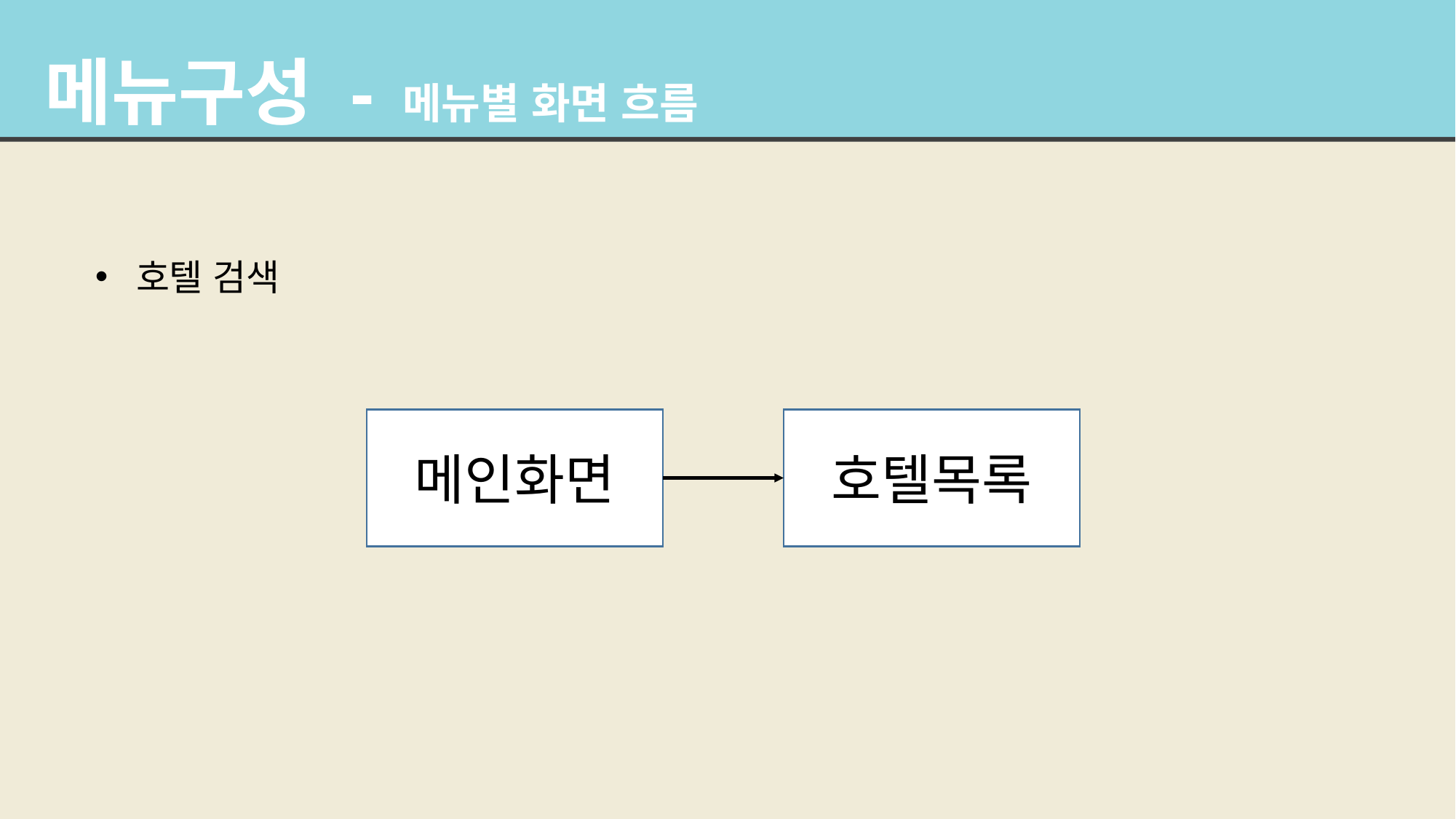

메뉴구성 - 메뉴별 화면 흐름
호텔 검색
메인화면
호텔목록